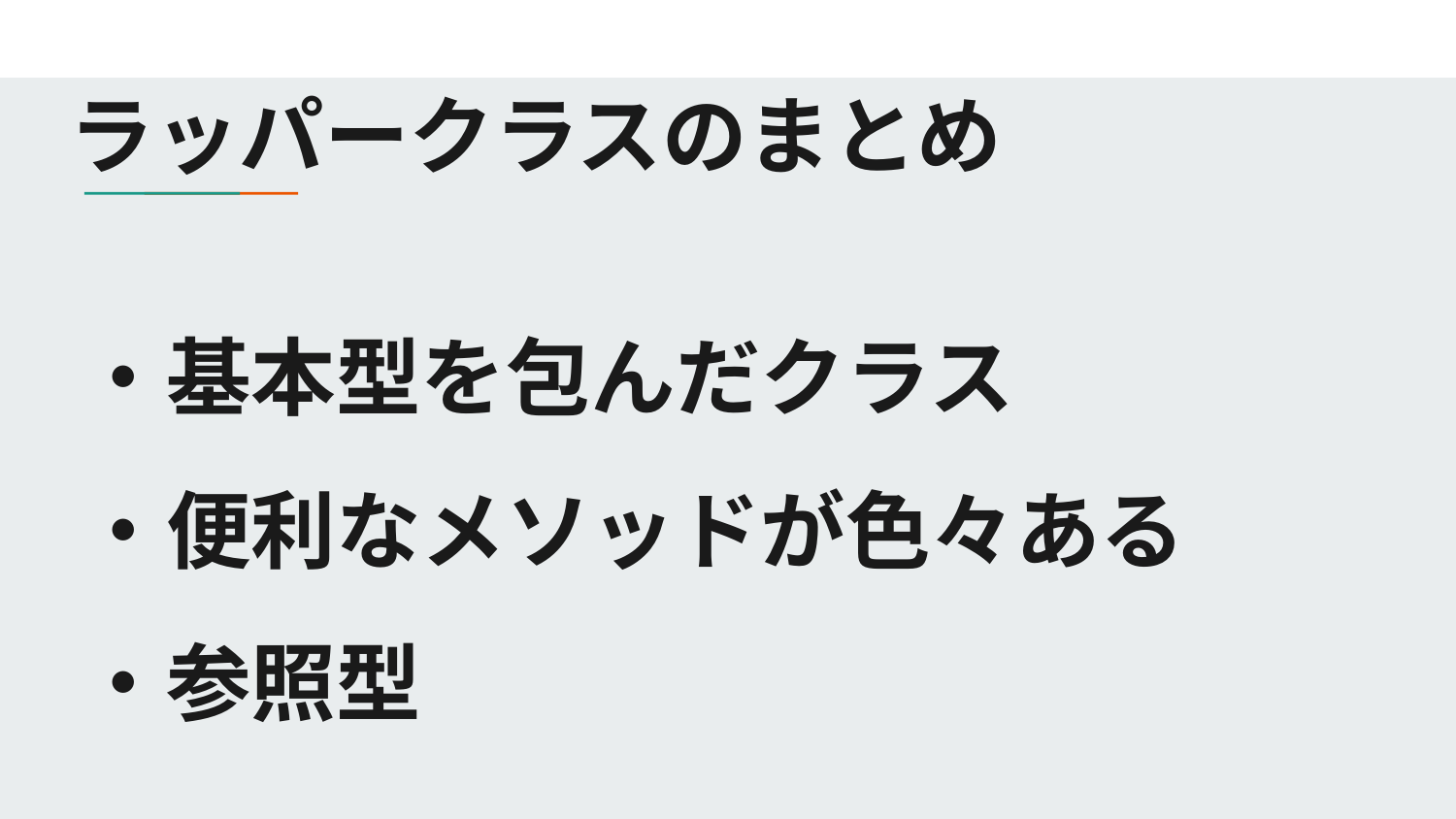

# ラッパークラスのまとめ
・基本型を包んだクラス
・便利なメソッドが色々ある
・参照型